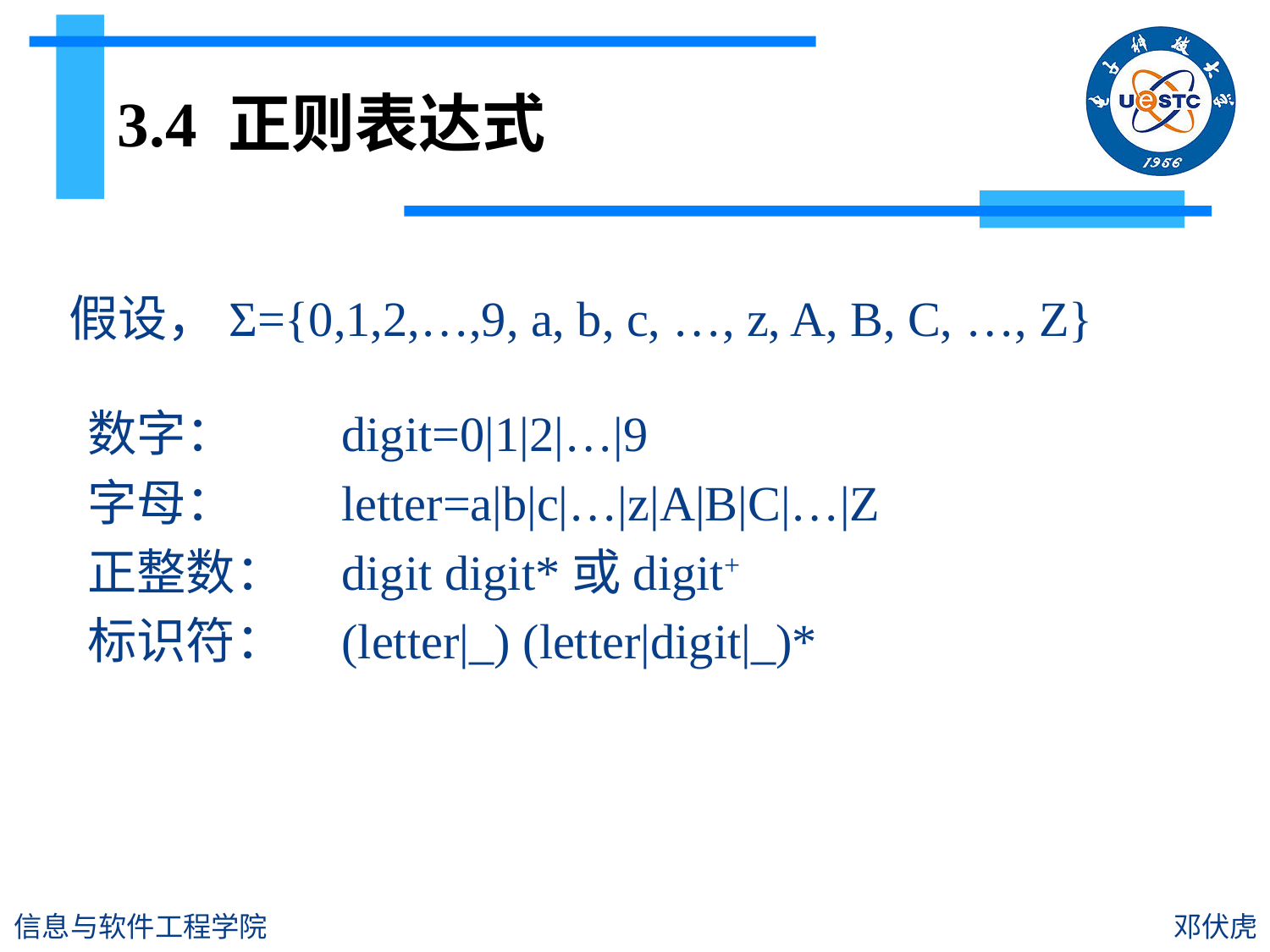

# 3.4 正则表达式
假设，Σ={0,1,2,…,9, a, b, c, …, z, A, B, C, …, Z}
数字：	digit=0|1|2|…|9
字母：	letter=a|b|c|…|z|A|B|C|…|Z
正整数：	digit digit*或digit+
标识符：	(letter|_) (letter|digit|_)*

30
信息与软件工程学院
邓伏虎